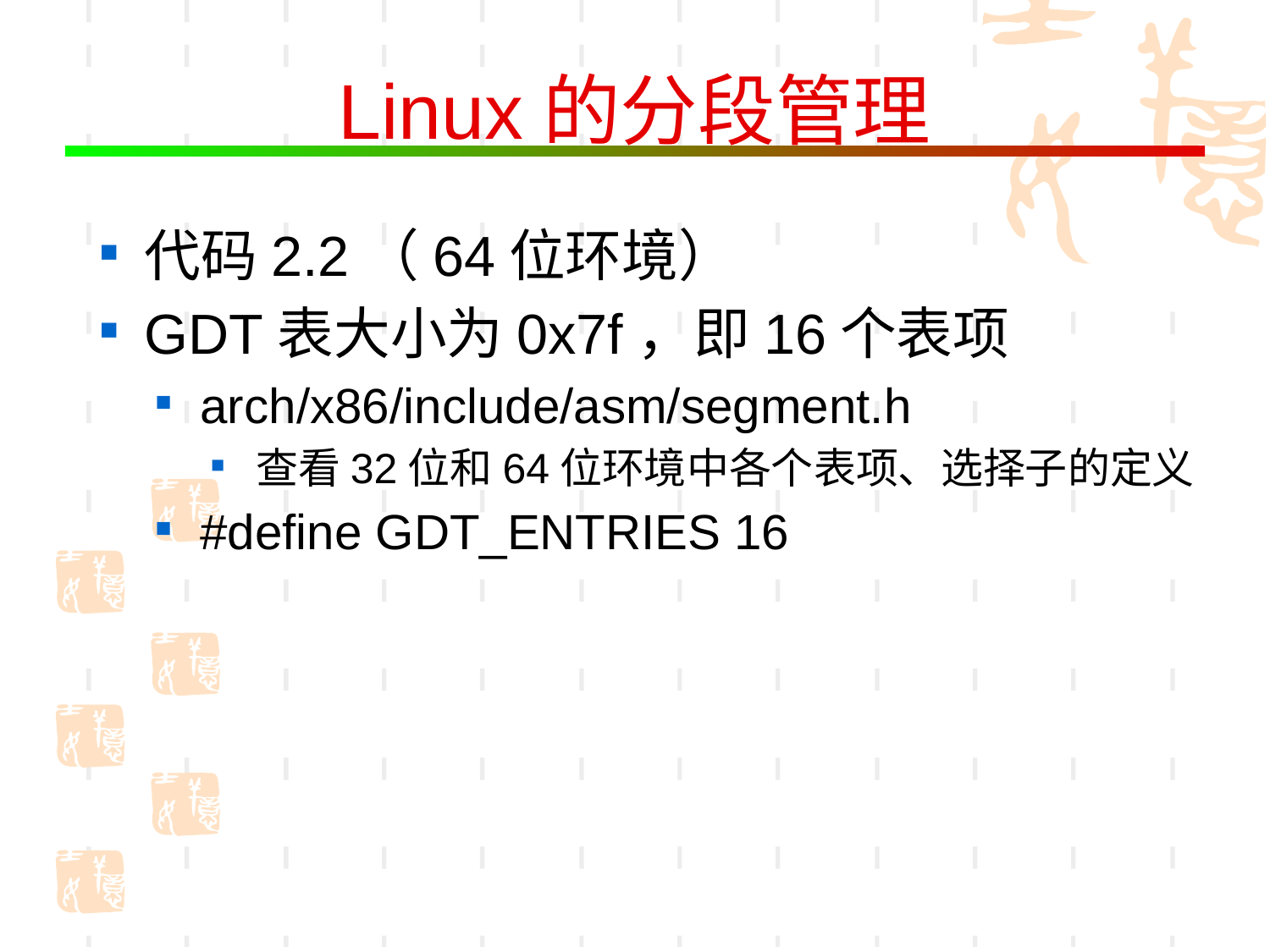

# Linux的分段管理
代码2.2（64位环境）
GDT表大小为0x7f，即16个表项
arch/x86/include/asm/segment.h
查看32位和64位环境中各个表项、选择子的定义
#define GDT_ENTRIES 16